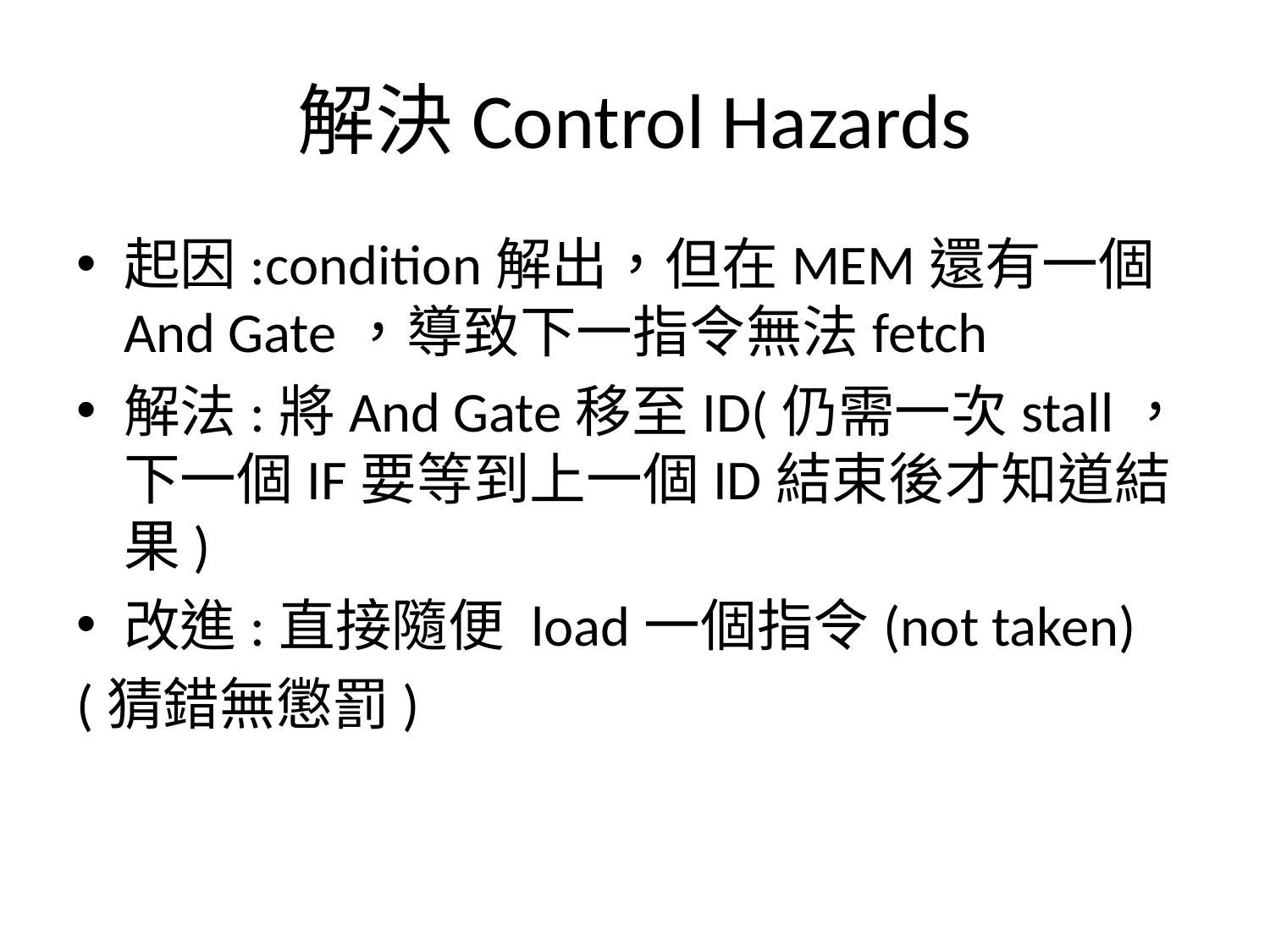

# 解決Control Hazards
起因:condition解出，但在MEM還有一個And Gate，導致下一指令無法fetch
解法:將And Gate移至ID(仍需一次stall，下一個IF要等到上一個ID結束後才知道結果)
改進:直接隨便 load一個指令(not taken)
(猜錯無懲罰)